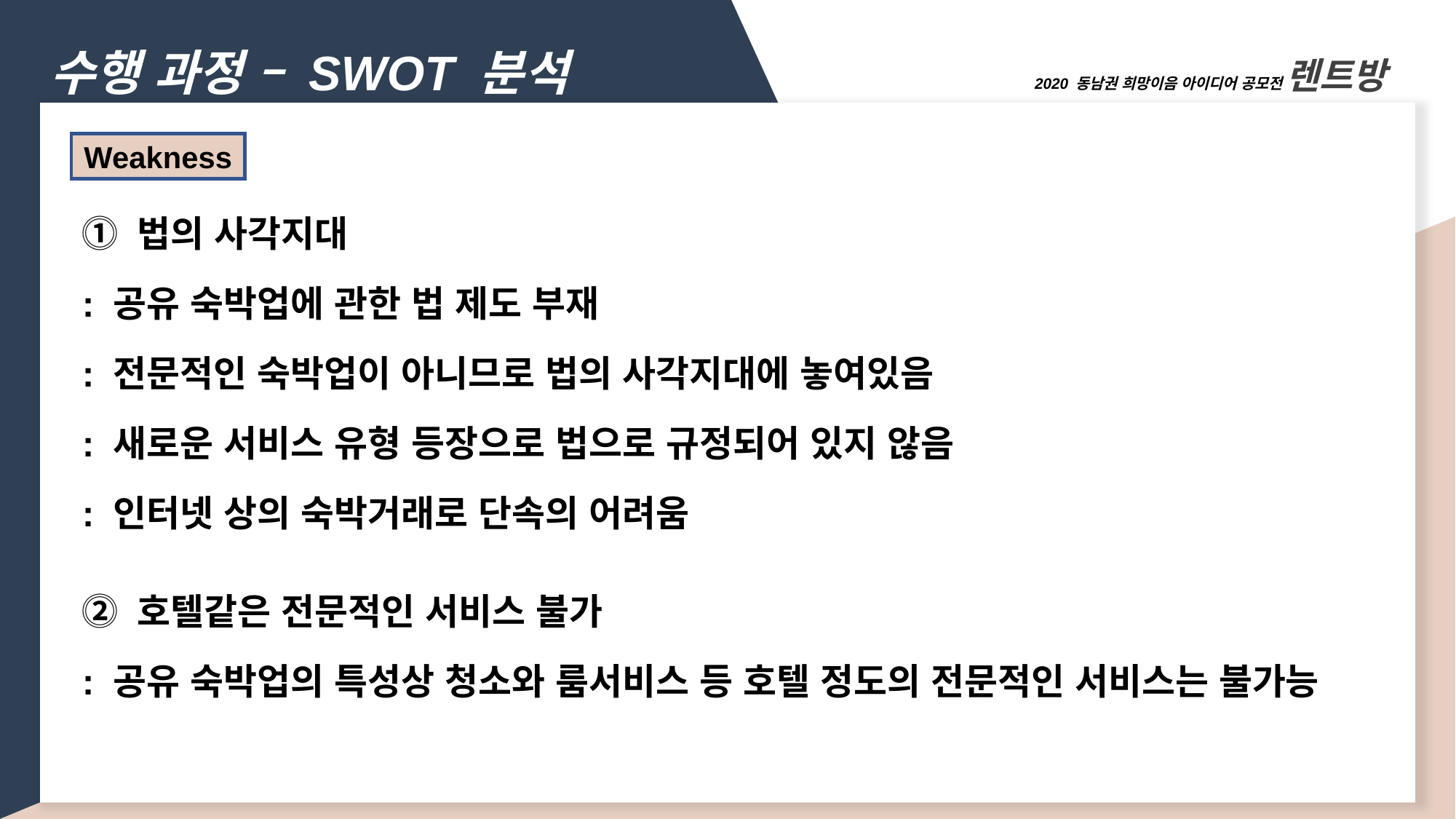

수행 과정 – SWOT 분석

2020 동남권 희망이음 아이디어 공모전 렌트방
Weakness

⓵ 법의 사각지대
: 공유 숙박업에 관한 법 제도 부재
: 전문적인 숙박업이 아니므로 법의 사각지대에 놓여있음
: 새로운 서비스 유형 등장으로 법으로 규정되어 있지 않음
: 인터넷 상의 숙박거래로 단속의 어려움

⓶ 호텔같은 전문적인 서비스 불가
: 공유 숙박업의 특성상 청소와 룸서비스 등 호텔 정도의 전문적인 서비스는 불가능